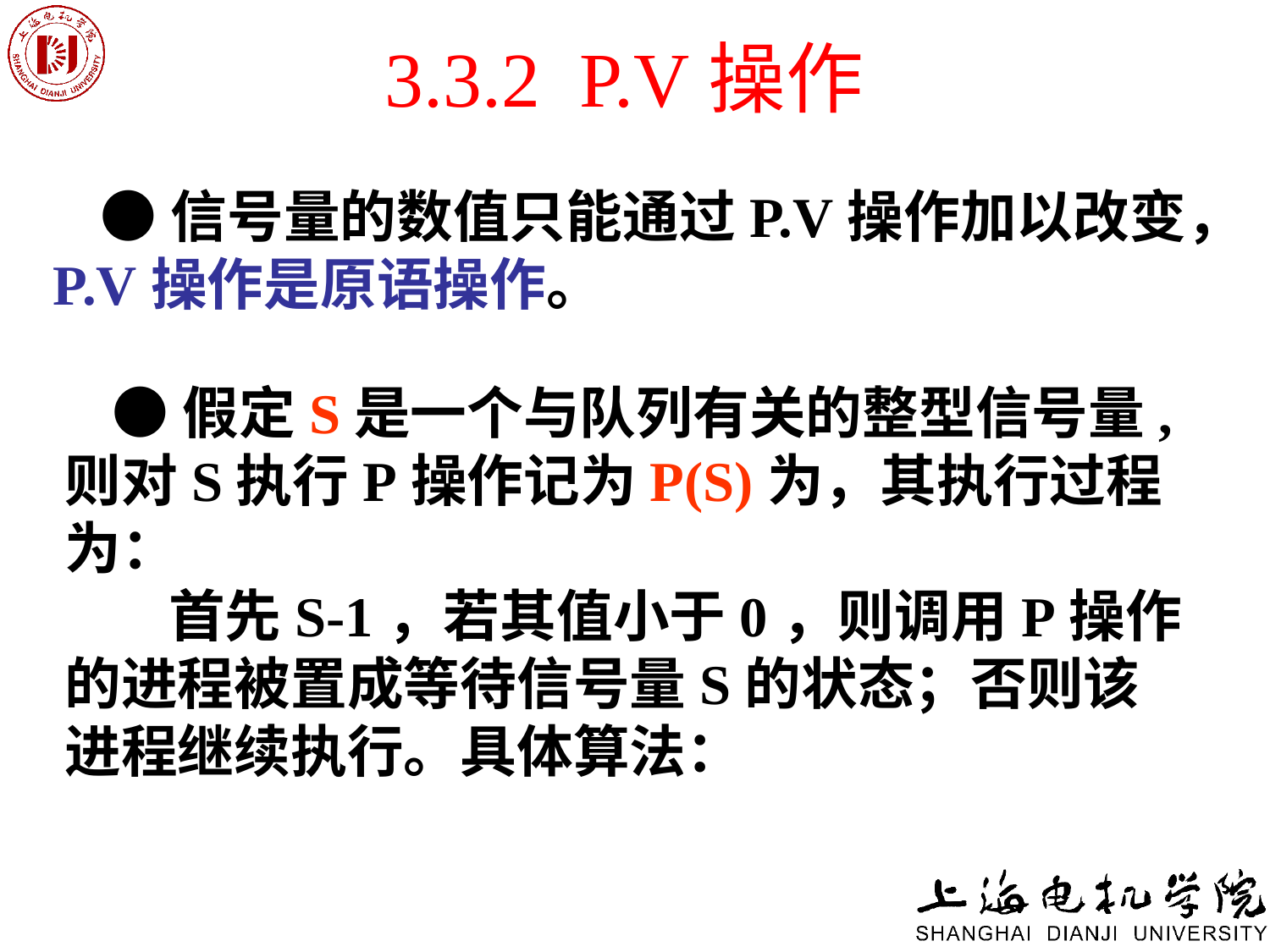

# 3.3.2  P.V操作
  ●信号量的数值只能通过P.V操作加以改变，P.V操作是原语操作。
  ●假定S是一个与队列有关的整型信号量,则对S执行P操作记为P(S)为，其执行过程为：
     首先S-1，若其值小于0，则调用P操作的进程被置成等待信号量S的状态；否则该进程继续执行。具体算法：